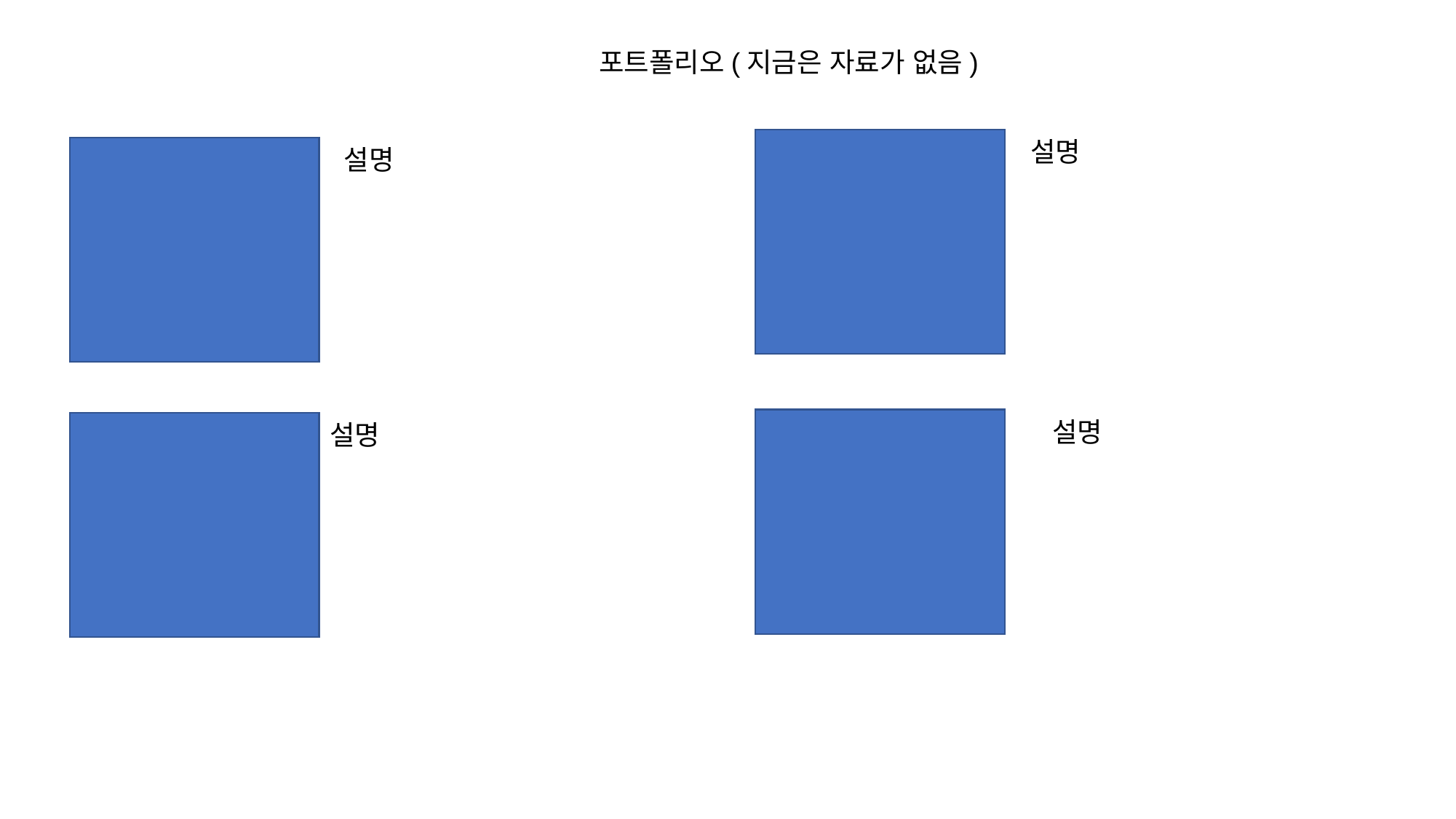

포트폴리오(지금은 자료가 없음)

설명

설명

설명

설명